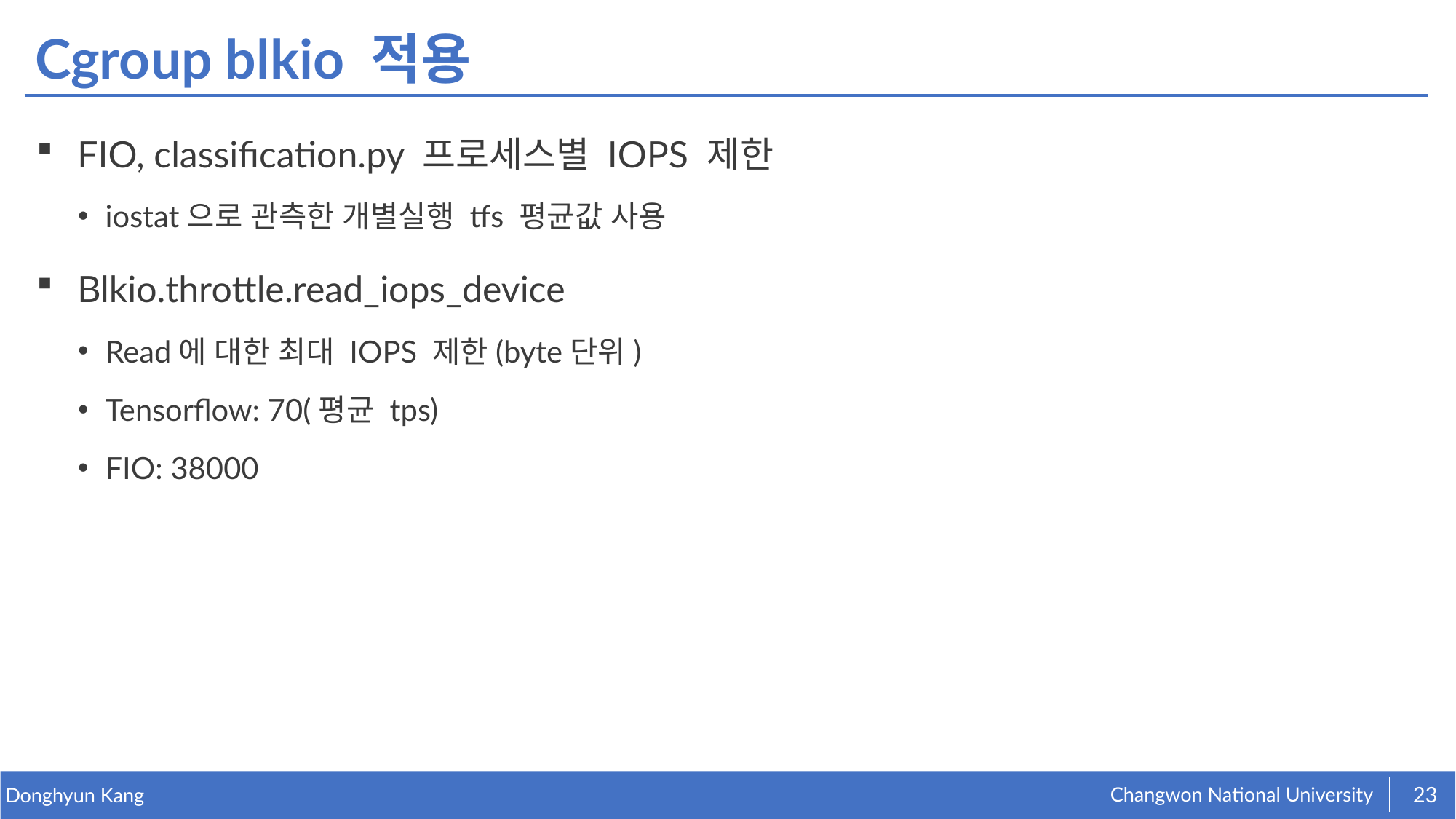

# Cgroup blkio 적용
FIO, classification.py 프로세스별 IOPS 제한
iostat으로 관측한 개별실행 tfs 평균값 사용
Blkio.throttle.read_iops_device
Read에 대한 최대 IOPS 제한(byte단위)
Tensorflow: 70(평균 tps)
FIO: 38000

23